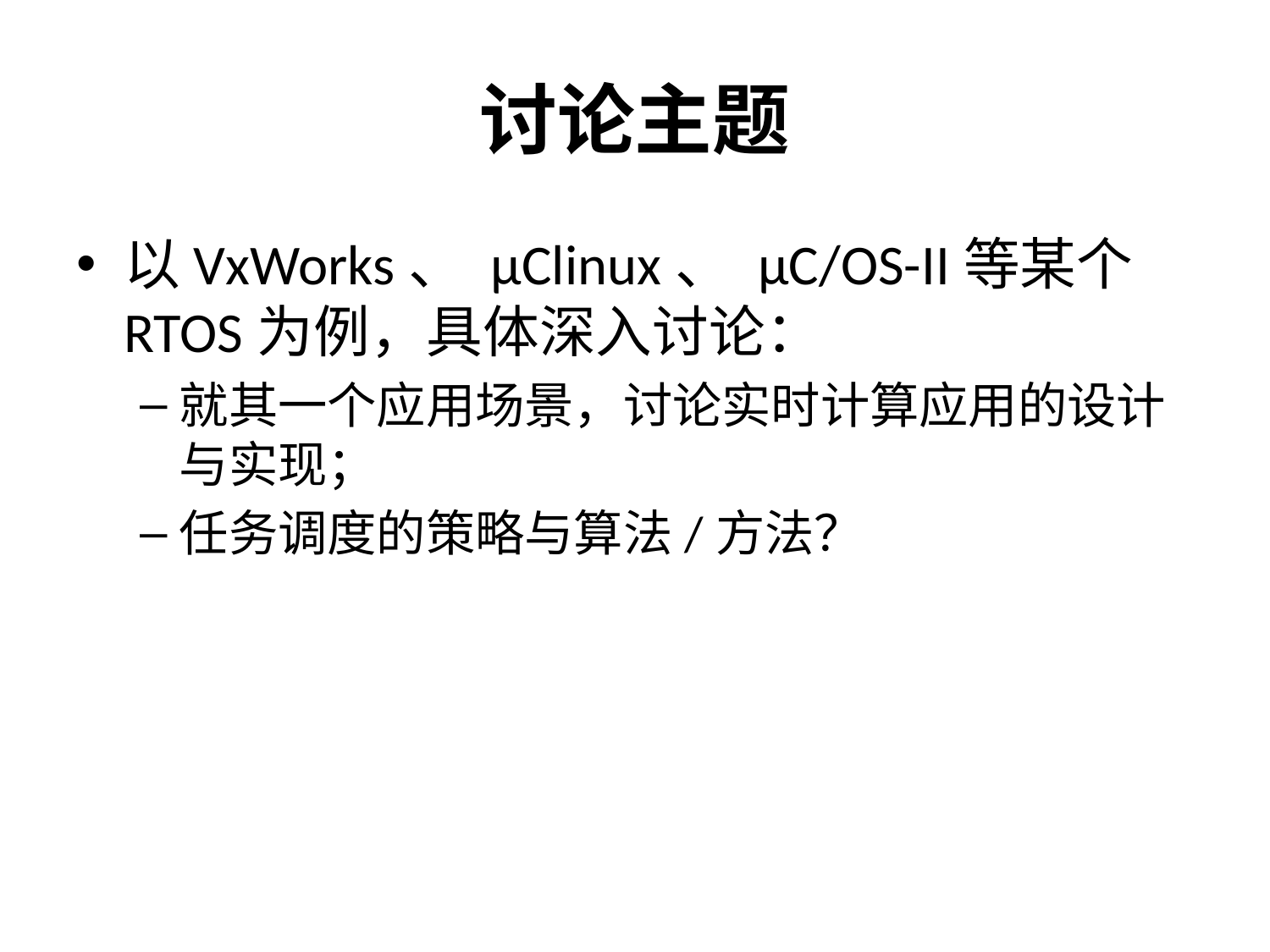

# 讨论主题
以VxWorks、 μClinux、 μC/OS-II等某个RTOS为例，具体深入讨论：
就其一个应用场景，讨论实时计算应用的设计与实现；
任务调度的策略与算法/方法？